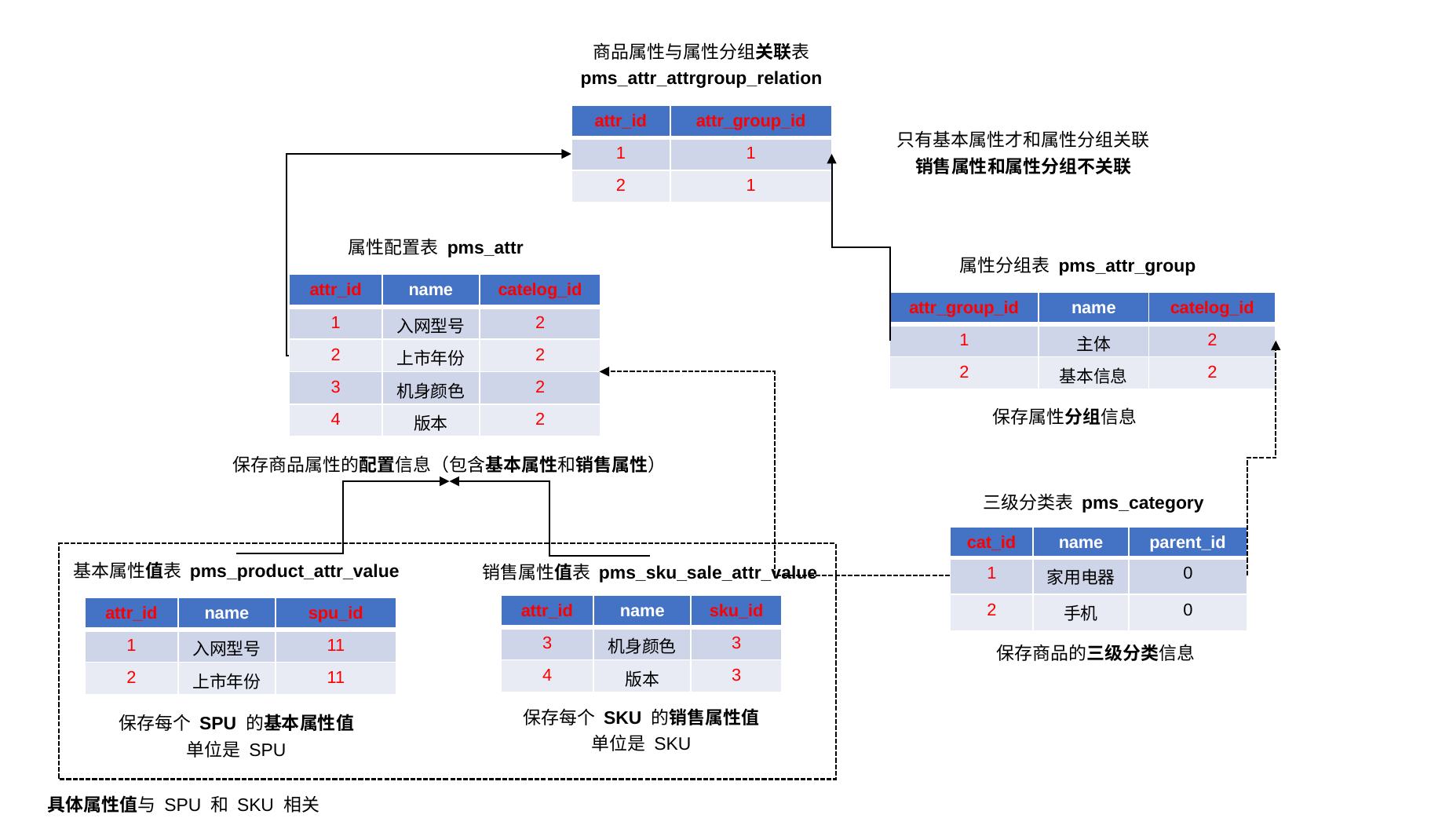

商品属性与属性分组关联表
pms_attr_attrgroup_relation
| attr\_id | attr\_group\_id |
| --- | --- |
| 1 | 1 |
| 2 | 1 |
只有基本属性才和属性分组关联
销售属性和属性分组不关联
属性配置表 pms_attr
保存商品属性的配置信息（包含基本属性和销售属性）
属性分组表 pms_attr_group
保存属性分组信息
| attr\_id | name | catelog\_id |
| --- | --- | --- |
| 1 | 入网型号 | 2 |
| 2 | 上市年份 | 2 |
| 3 | 机身颜色 | 2 |
| 4 | 版本 | 2 |
| attr\_group\_id | name | catelog\_id |
| --- | --- | --- |
| 1 | 主体 | 2 |
| 2 | 基本信息 | 2 |
三级分类表 pms_category
保存商品的三级分类信息
| cat\_id | name | parent\_id |
| --- | --- | --- |
| 1 | 家用电器 | 0 |
| 2 | 手机 | 0 |

基本属性值表 pms_product_attr_value
保存每个 SPU 的基本属性值
单位是 SPU
销售属性值表 pms_sku_sale_attr_value
| attr\_id | name | sku\_id |
| --- | --- | --- |
| 3 | 机身颜色 | 3 |
| 4 | 版本 | 3 |
| attr\_id | name | spu\_id |
| --- | --- | --- |
| 1 | 入网型号 | 11 |
| 2 | 上市年份 | 11 |
保存每个 SKU 的销售属性值
单位是 SKU
具体属性值与 SPU 和 SKU 相关